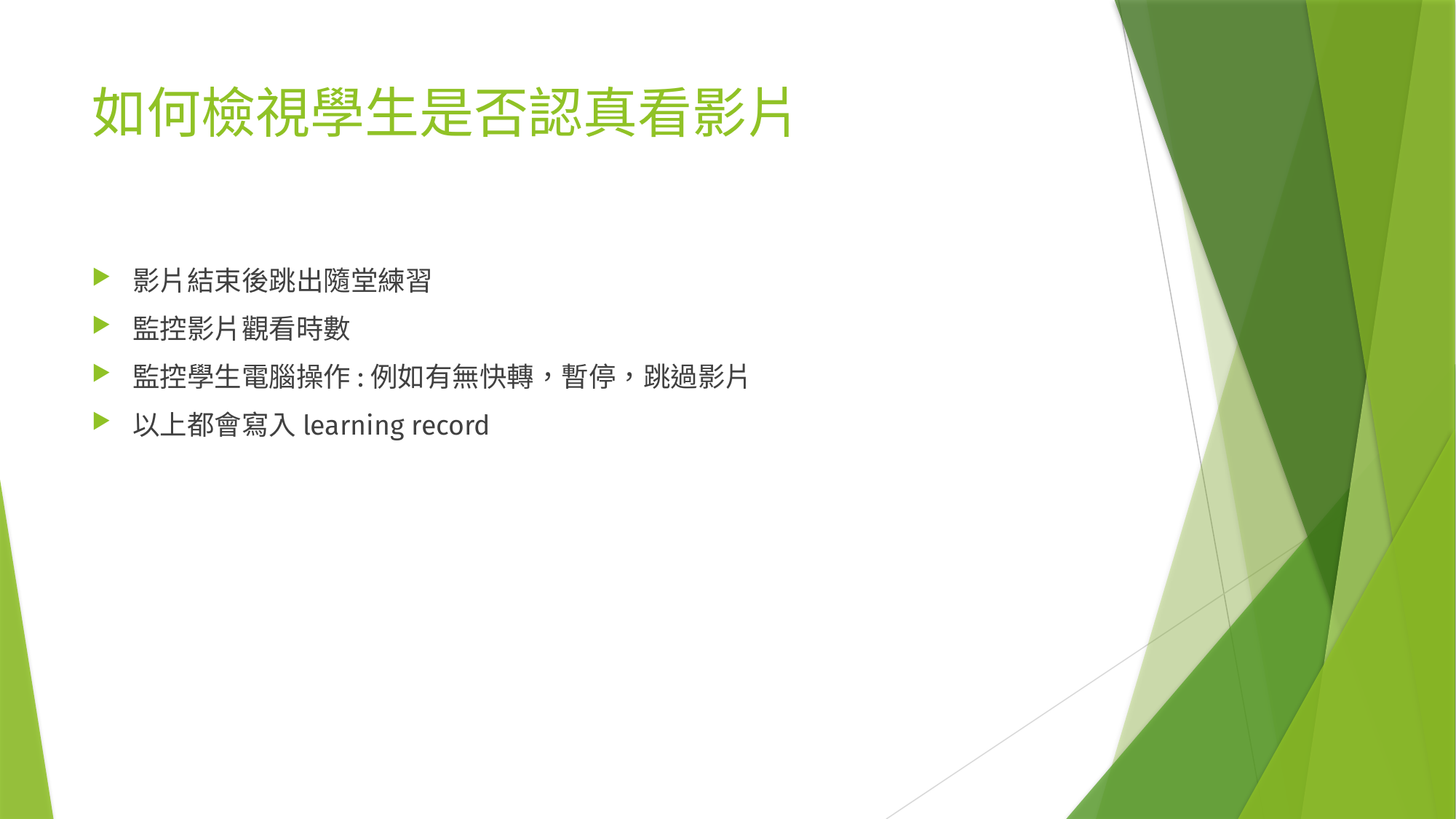

# 如何檢視學生是否認真看影片
影片結束後跳出隨堂練習
監控影片觀看時數
監控學生電腦操作:例如有無快轉，暫停，跳過影片
以上都會寫入learning record